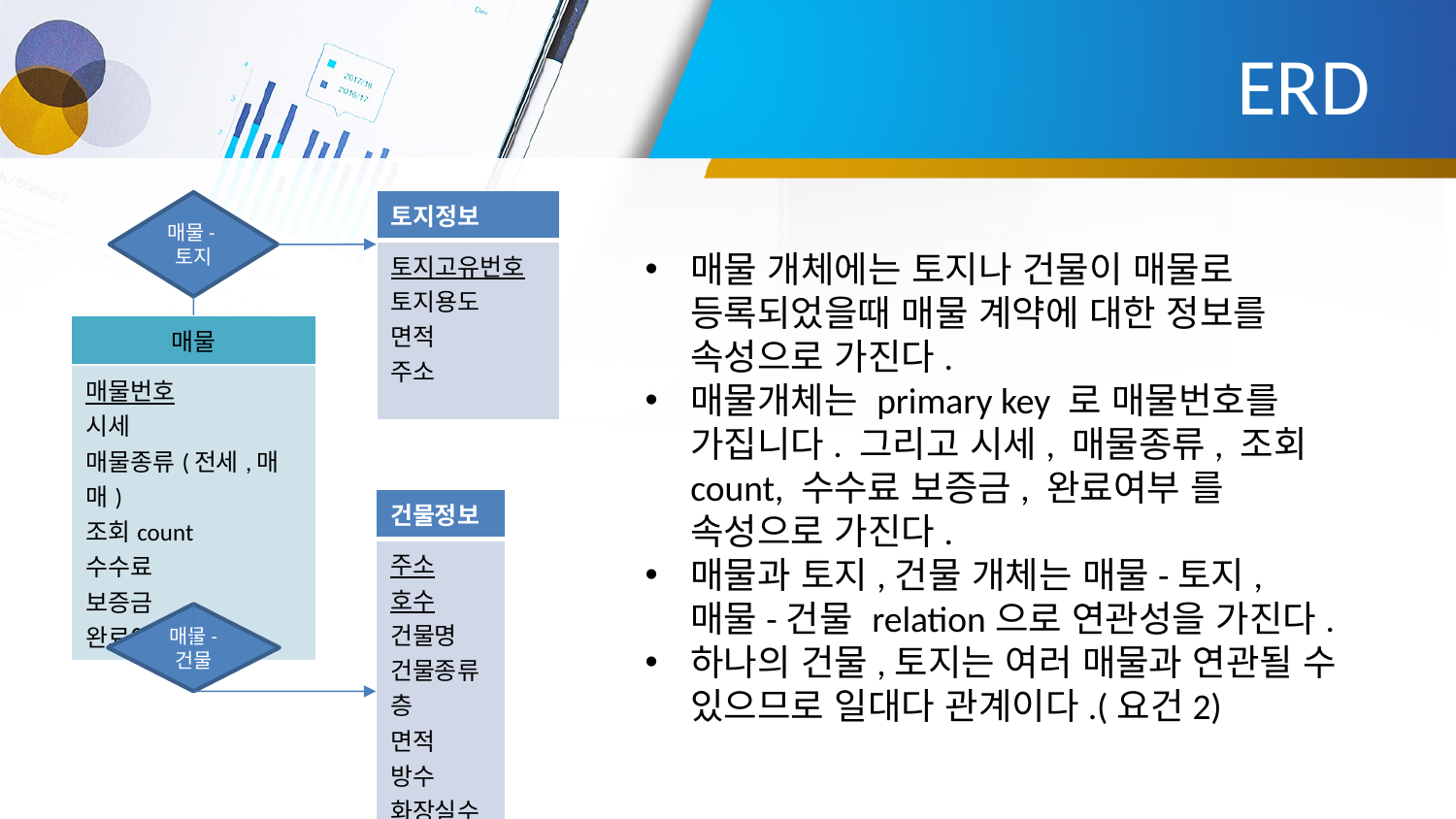

# ERD
| 토지정보 |
| --- |
| 토지고유번호 토지용도 면적 주소 |
매물-토지
매물 개체에는 토지나 건물이 매물로 등록되었을때 매물 계약에 대한 정보를 속성으로 가진다.
매물개체는 primary key 로 매물번호를 가집니다. 그리고 시세, 매물종류, 조회count, 수수료 보증금, 완료여부 를 속성으로 가진다.
매물과 토지,건물 개체는 매물-토지, 매물-건물 relation으로 연관성을 가진다.
하나의 건물,토지는 여러 매물과 연관될 수 있으므로 일대다 관계이다.(요건2)
| 매물 |
| --- |
| 매물번호 시세 매물종류(전세,매매) 조회count 수수료 보증금 완료여부 |
| 건물정보 |
| --- |
| 주소 호수 건물명 건물종류 층 면적 방수 화장실수 준공년도 |
매물-
건물